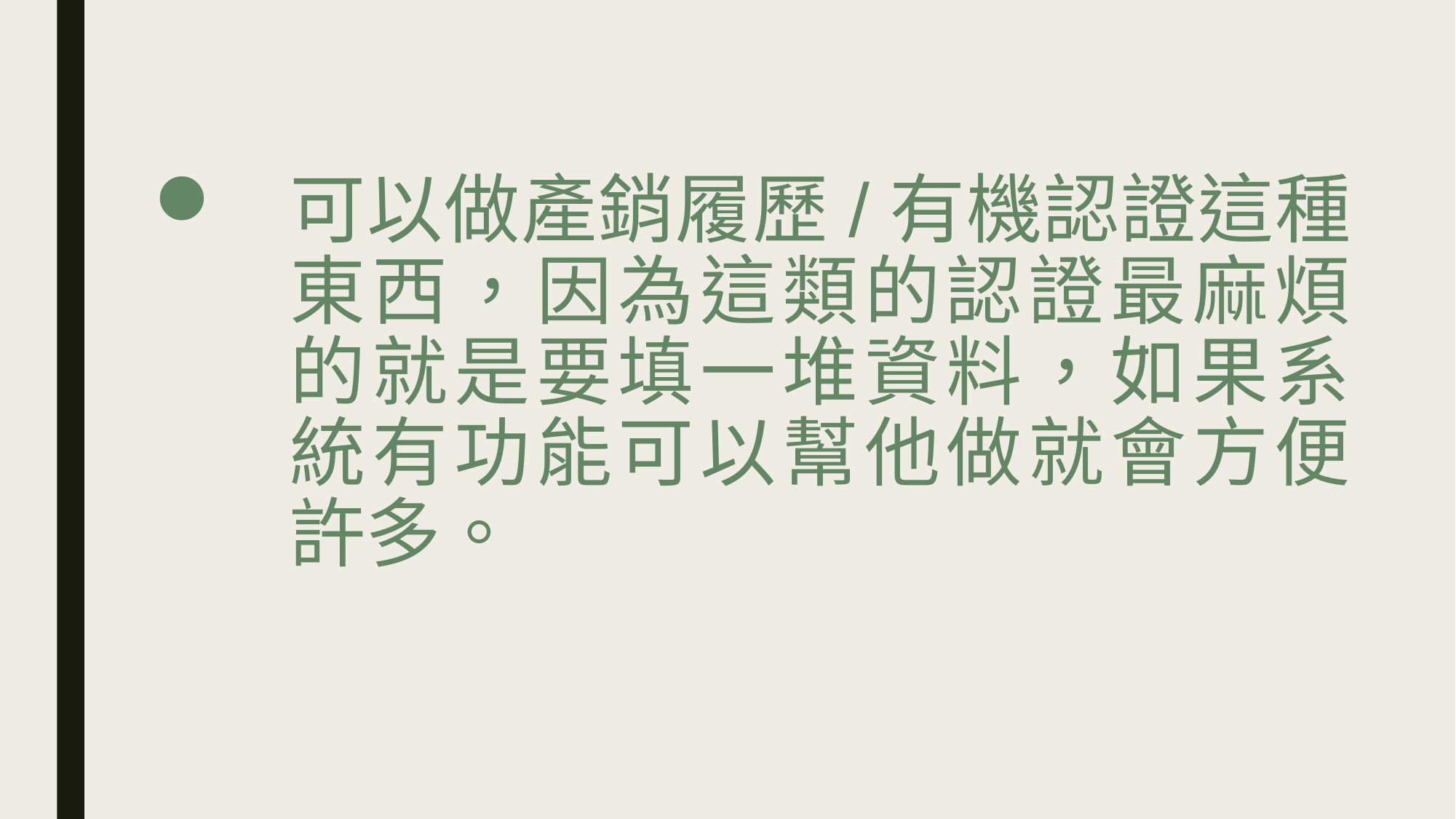

可以做產銷履歷/有機認證這種東西，因為這類的認證最麻煩的就是要填一堆資料，如果系統有功能可以幫他做就會方便許多。